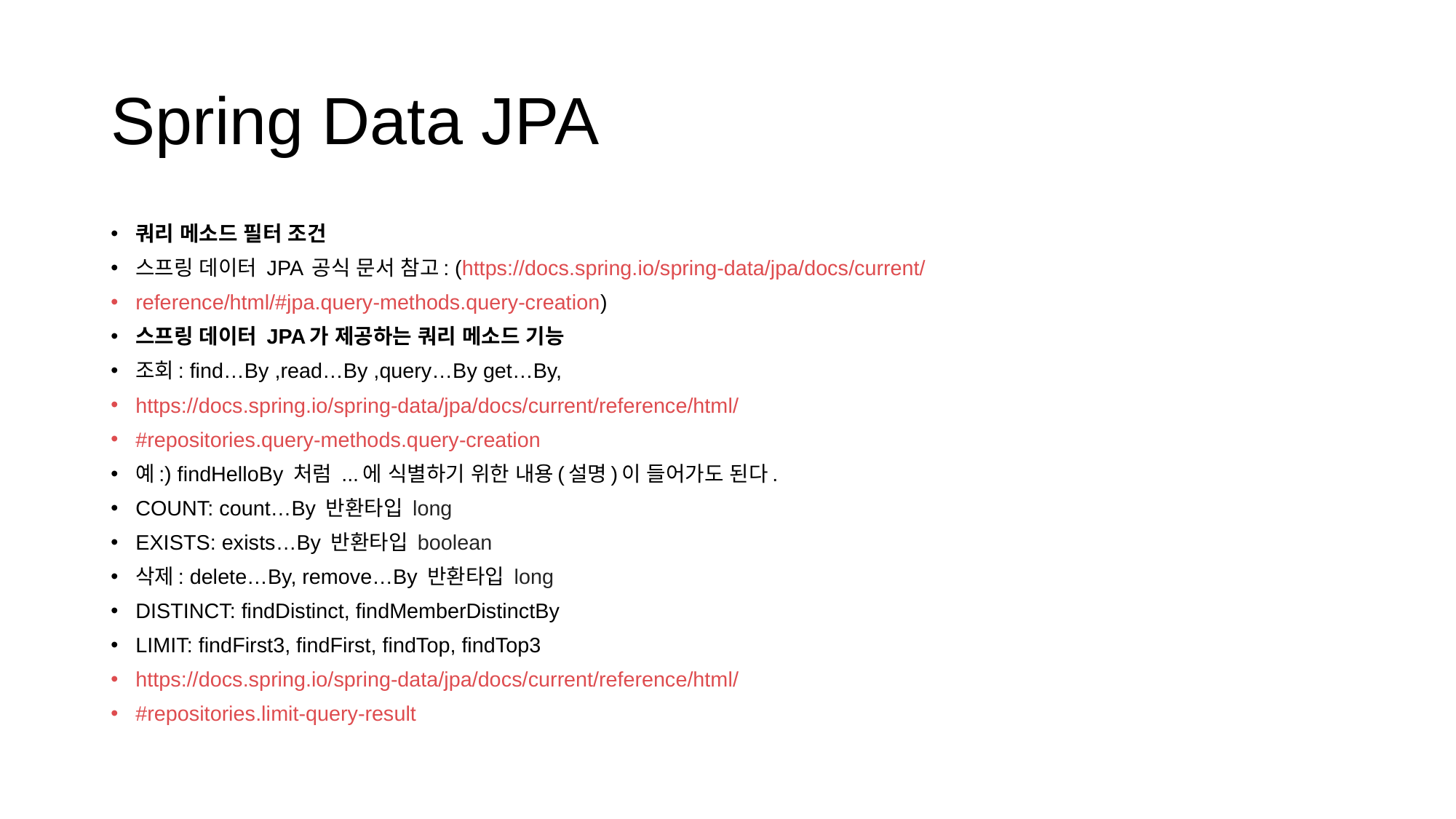

# Spring Data JPA
쿼리 메소드 필터 조건
스프링 데이터 JPA 공식 문서 참고: (https://docs.spring.io/spring-data/jpa/docs/current/
reference/html/#jpa.query-methods.query-creation)
스프링 데이터 JPA가 제공하는 쿼리 메소드 기능
조회: find…By ,read…By ,query…By get…By,
https://docs.spring.io/spring-data/jpa/docs/current/reference/html/
#repositories.query-methods.query-creation
예:) findHelloBy 처럼 ...에 식별하기 위한 내용(설명)이 들어가도 된다.
COUNT: count…By 반환타입 long
EXISTS: exists…By 반환타입 boolean
삭제: delete…By, remove…By 반환타입 long
DISTINCT: findDistinct, findMemberDistinctBy
LIMIT: findFirst3, findFirst, findTop, findTop3
https://docs.spring.io/spring-data/jpa/docs/current/reference/html/
#repositories.limit-query-result